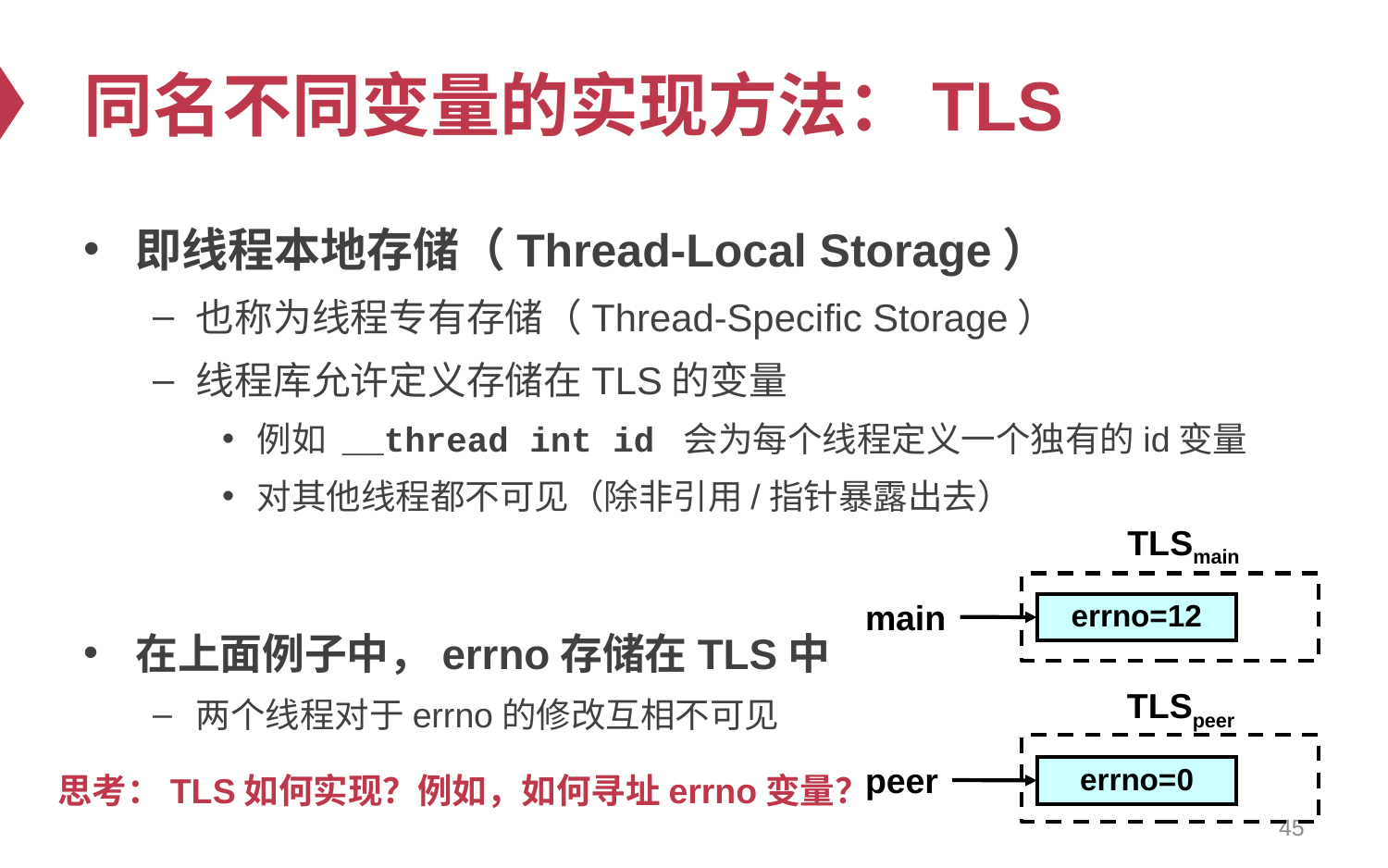

# 同名不同变量的实现方法：TLS
即线程本地存储（Thread-Local Storage）
也称为线程专有存储（Thread-Specific Storage）
线程库允许定义存储在TLS的变量
例如 __thread int id 会为每个线程定义一个独有的id变量
对其他线程都不可见（除非引用/指针暴露出去）

在上面例子中，errno存储在TLS中
两个线程对于errno的修改互相不可见
TLSmain

main
errno=12
TLSpeer

peer
errno=0
思考：TLS如何实现？例如，如何寻址errno变量？
45